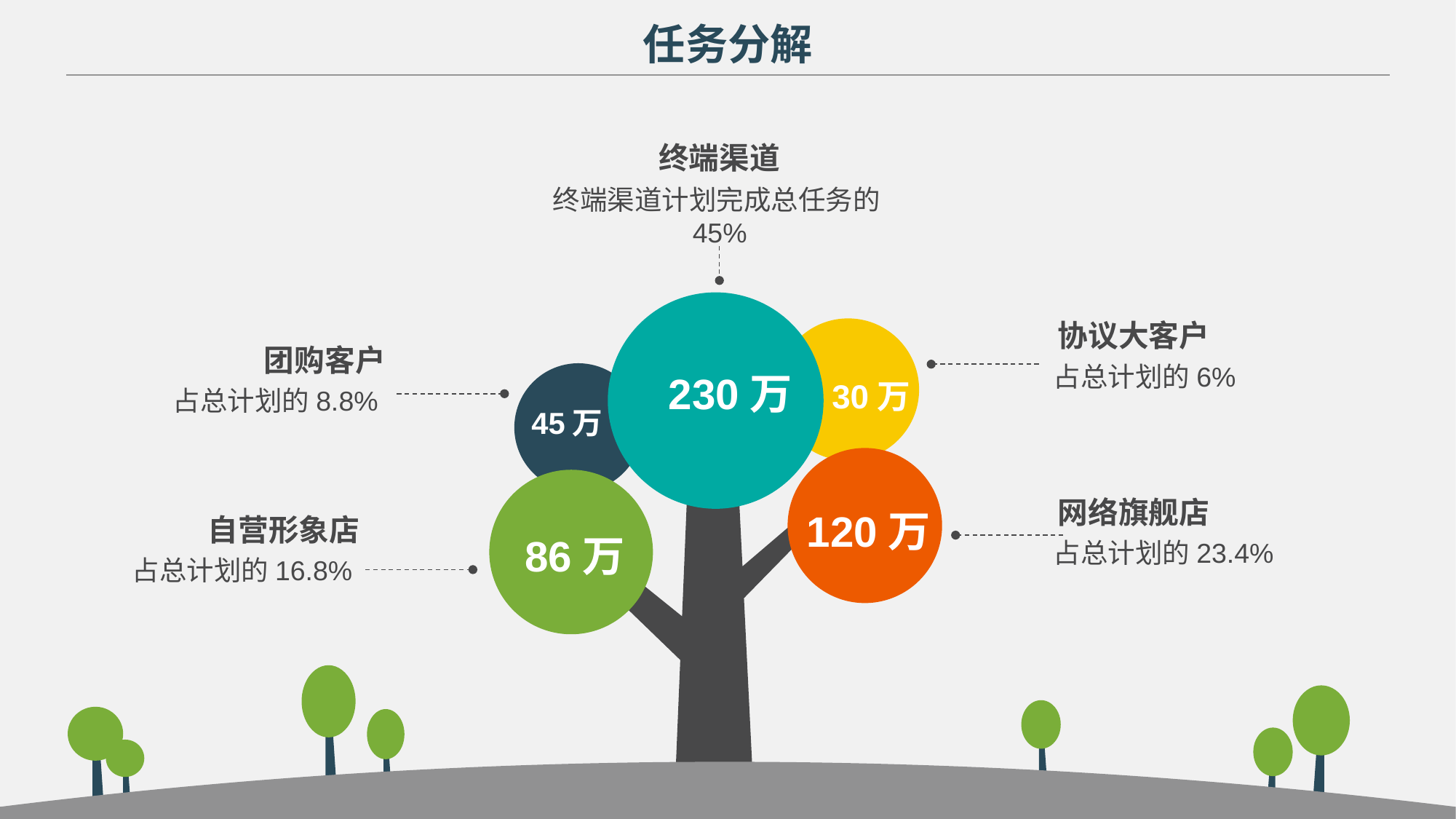

任务分解
终端渠道
终端渠道计划完成总任务的45%

协议大客户

团购客户
占总计划的6%
230万

30万
占总计划的8.8%

45万

网络旗舰店
120万
自营形象店
86万
占总计划的23.4%
占总计划的16.8%